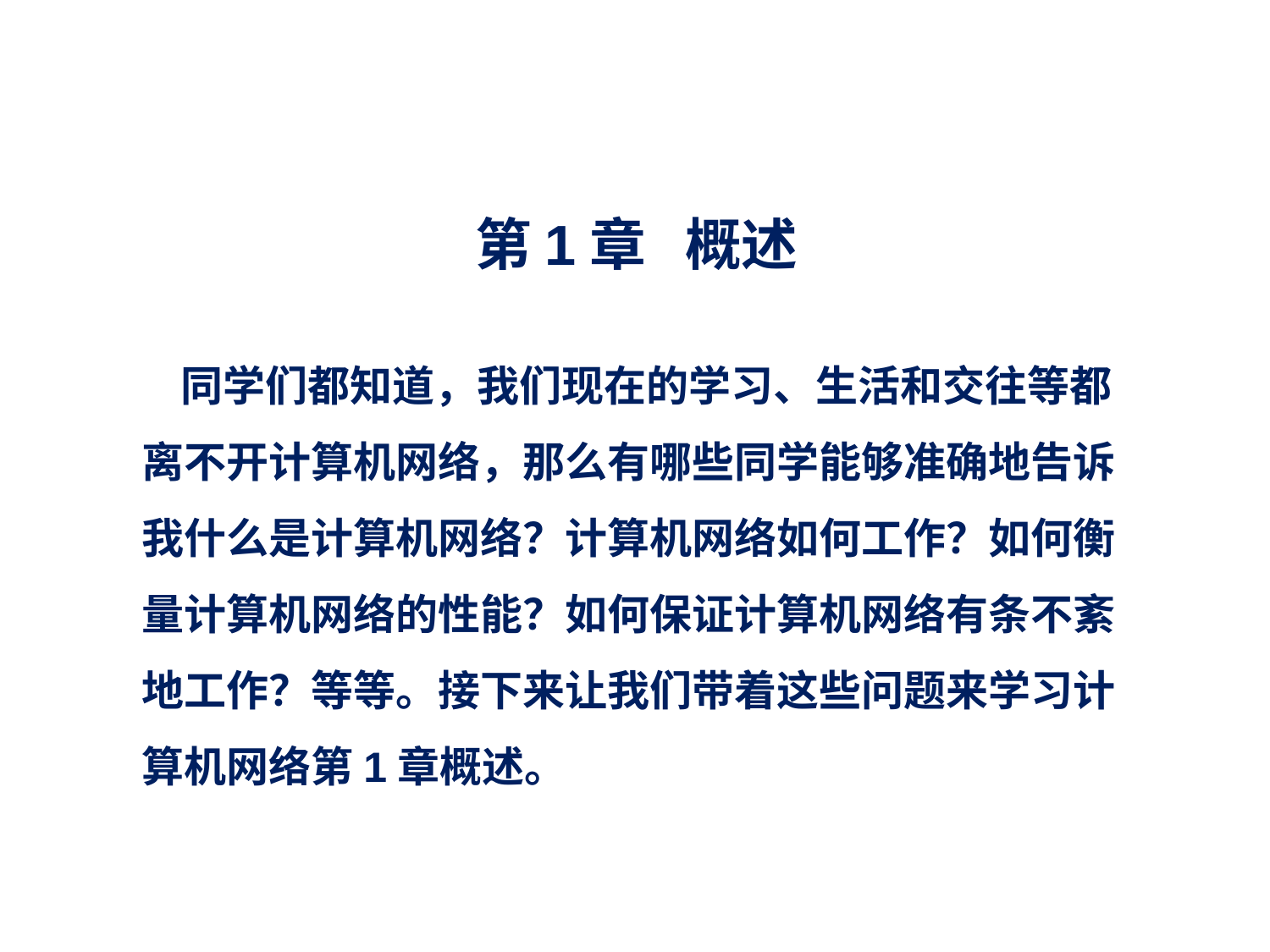

# 第1章   概述
   同学们都知道，我们现在的学习、生活和交往等都离不开计算机网络，那么有哪些同学能够准确地告诉我什么是计算机网络？计算机网络如何工作？如何衡量计算机网络的性能？如何保证计算机网络有条不紊地工作？等等。接下来让我们带着这些问题来学习计算机网络第1章概述。